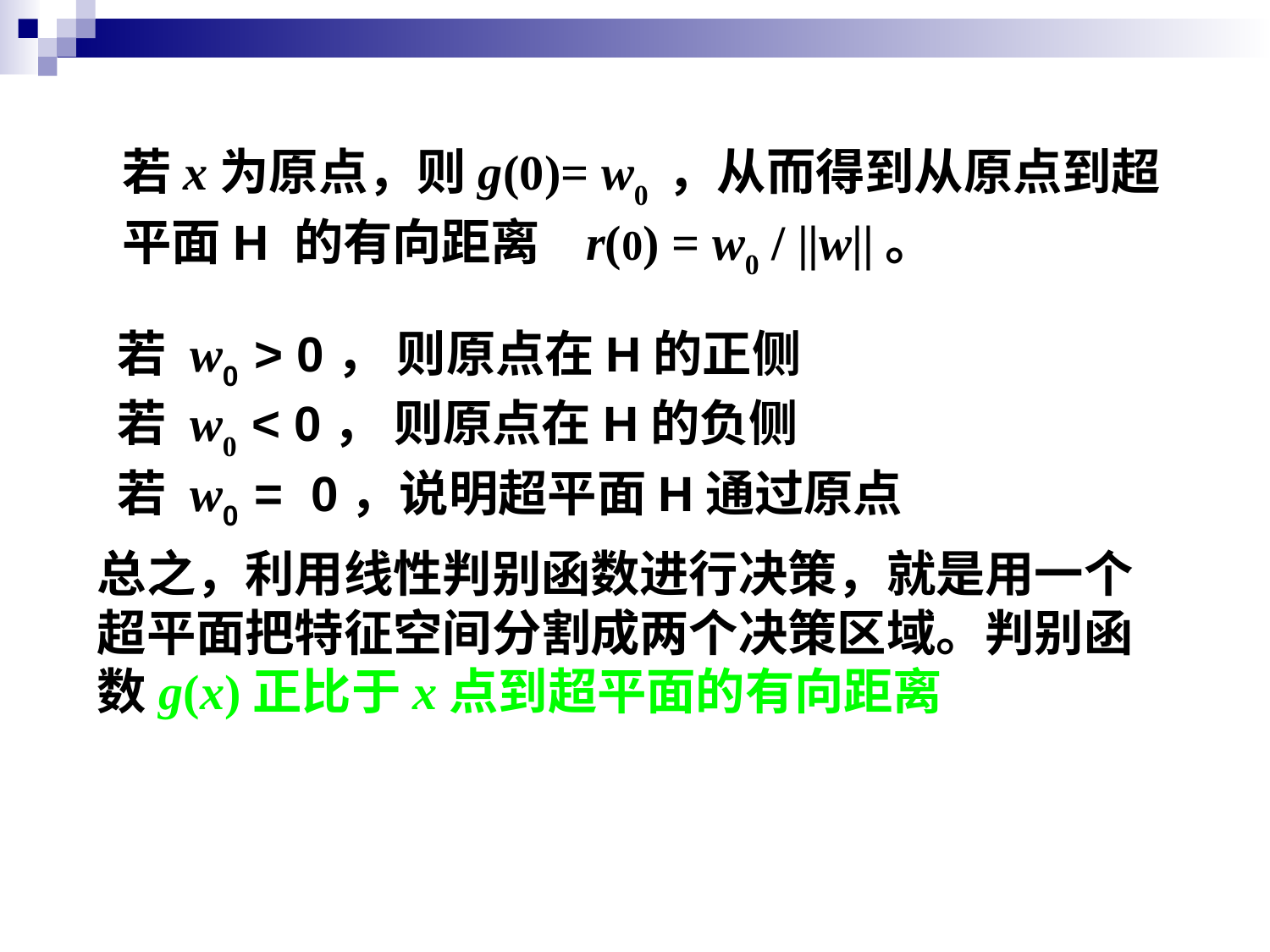

若x为原点，则g(0)= w0 ，从而得到从原点到超平面H 的有向距离   r(0) = w0 / ||w||。
若 w0  > 0， 则原点在H的正侧
若 w0  < 0， 则原点在H的负侧
若 w0  =  0，说明超平面H通过原点
总之，利用线性判别函数进行决策，就是用一个超平面把特征空间分割成两个决策区域。判别函数g(x)正比于x点到超平面的有向距离